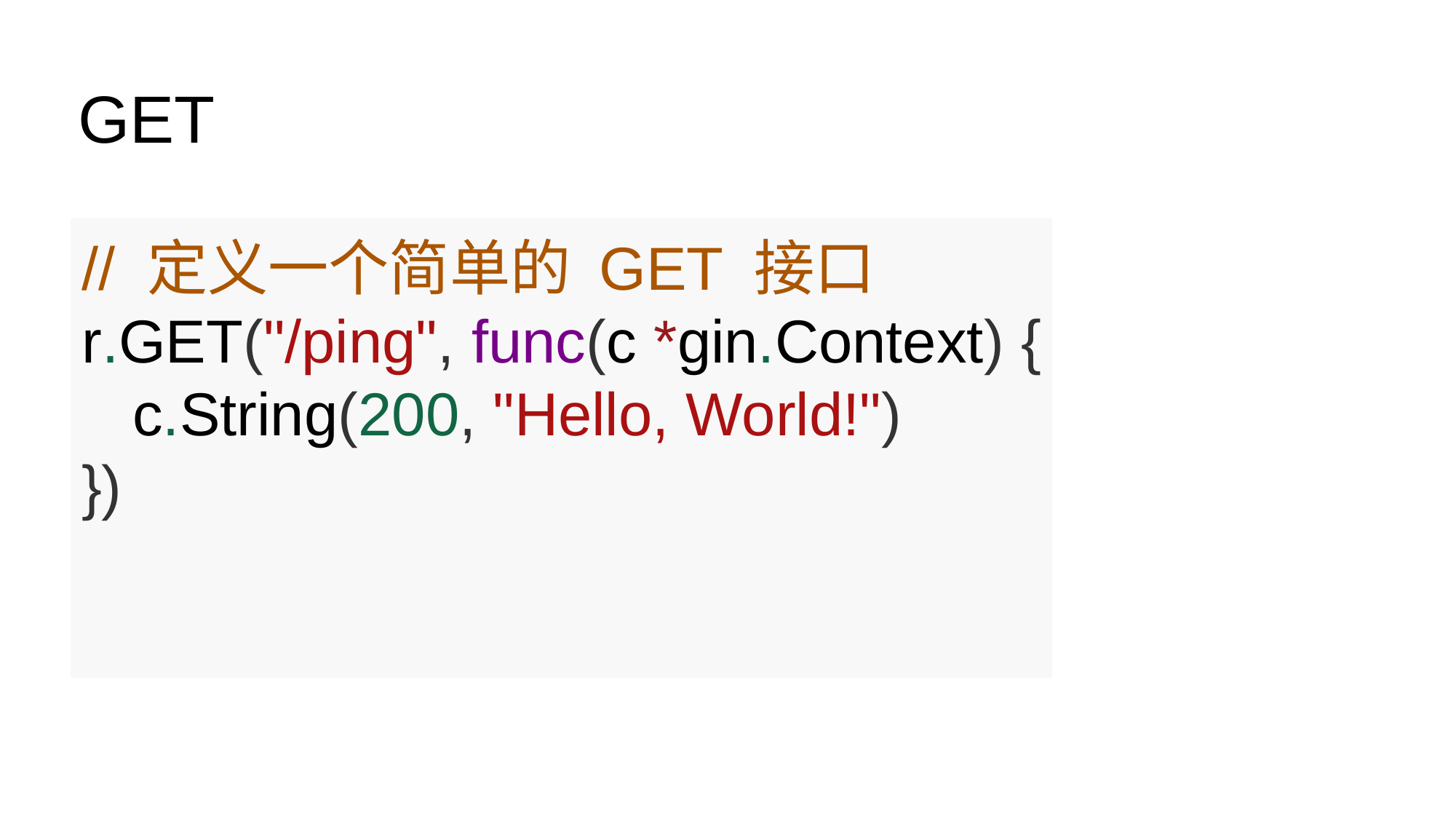

GET
// 定义一个简单的 GET 接口
r.GET("/ping", func(c *gin.Context) {
   c.String(200, "Hello, World!")
})
​